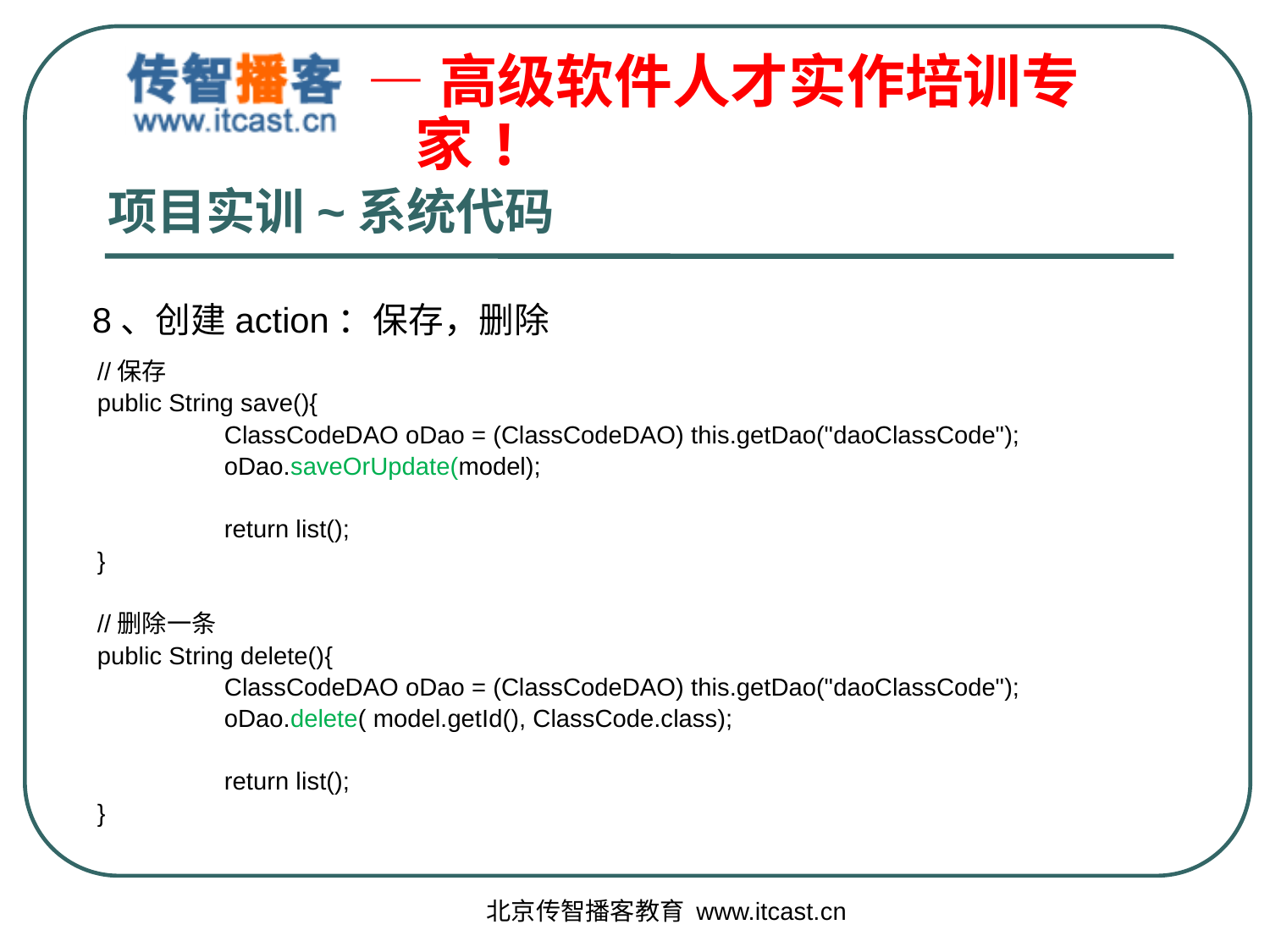

# 项目实训~系统代码
8、创建action：保存，删除
//保存
public String save(){
	ClassCodeDAO oDao = (ClassCodeDAO) this.getDao("daoClassCode");
	oDao.saveOrUpdate(model);

	return list();
}

//删除一条
public String delete(){
	ClassCodeDAO oDao = (ClassCodeDAO) this.getDao("daoClassCode");
	oDao.delete( model.getId(), ClassCode.class);

	return list();
}
北京传智播客教育 www.itcast.cn